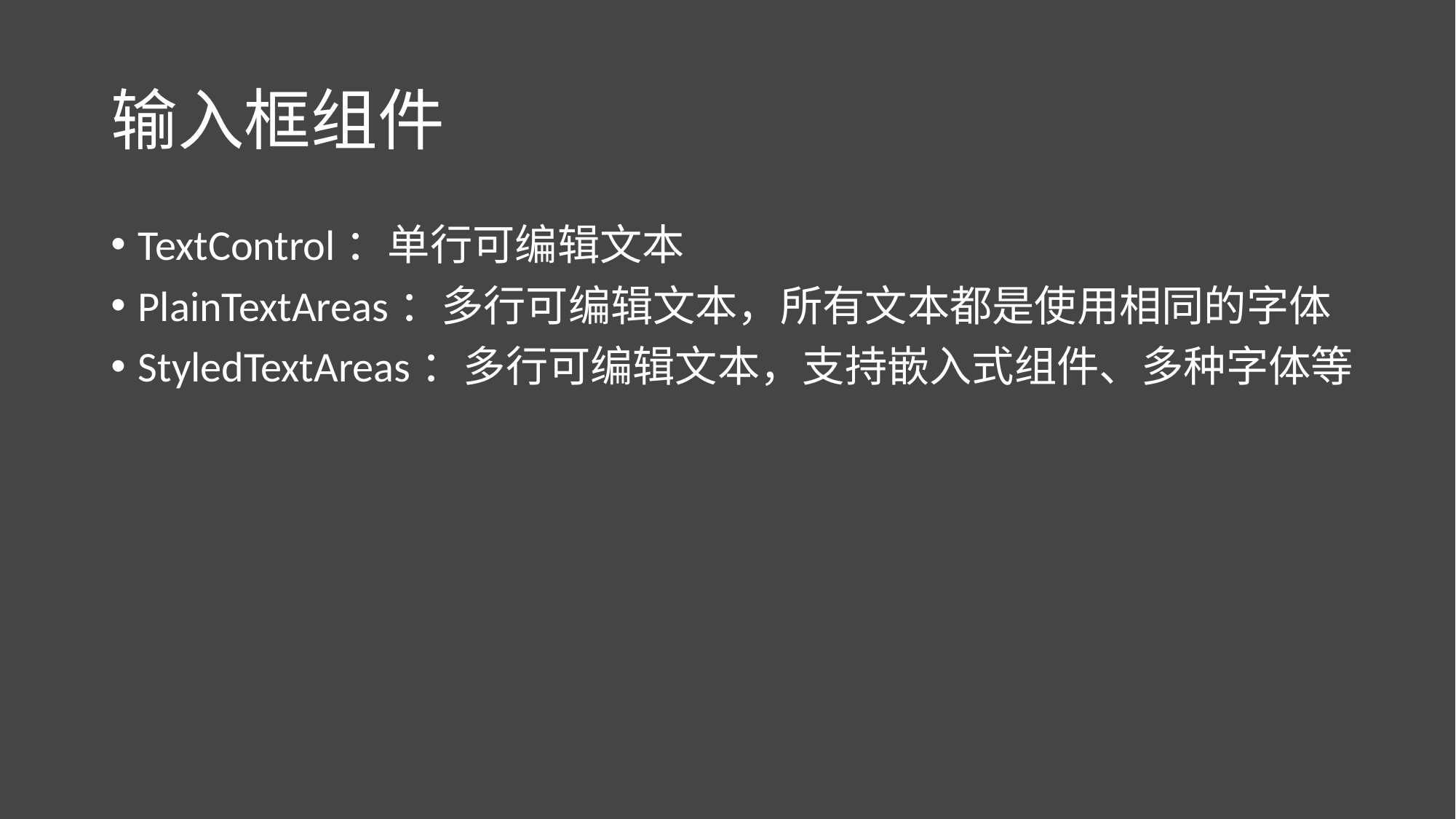

# 输入框组件
TextControl：单行可编辑文本
PlainTextAreas：多行可编辑文本，所有文本都是使用相同的字体
StyledTextAreas：多行可编辑文本，支持嵌入式组件、多种字体等